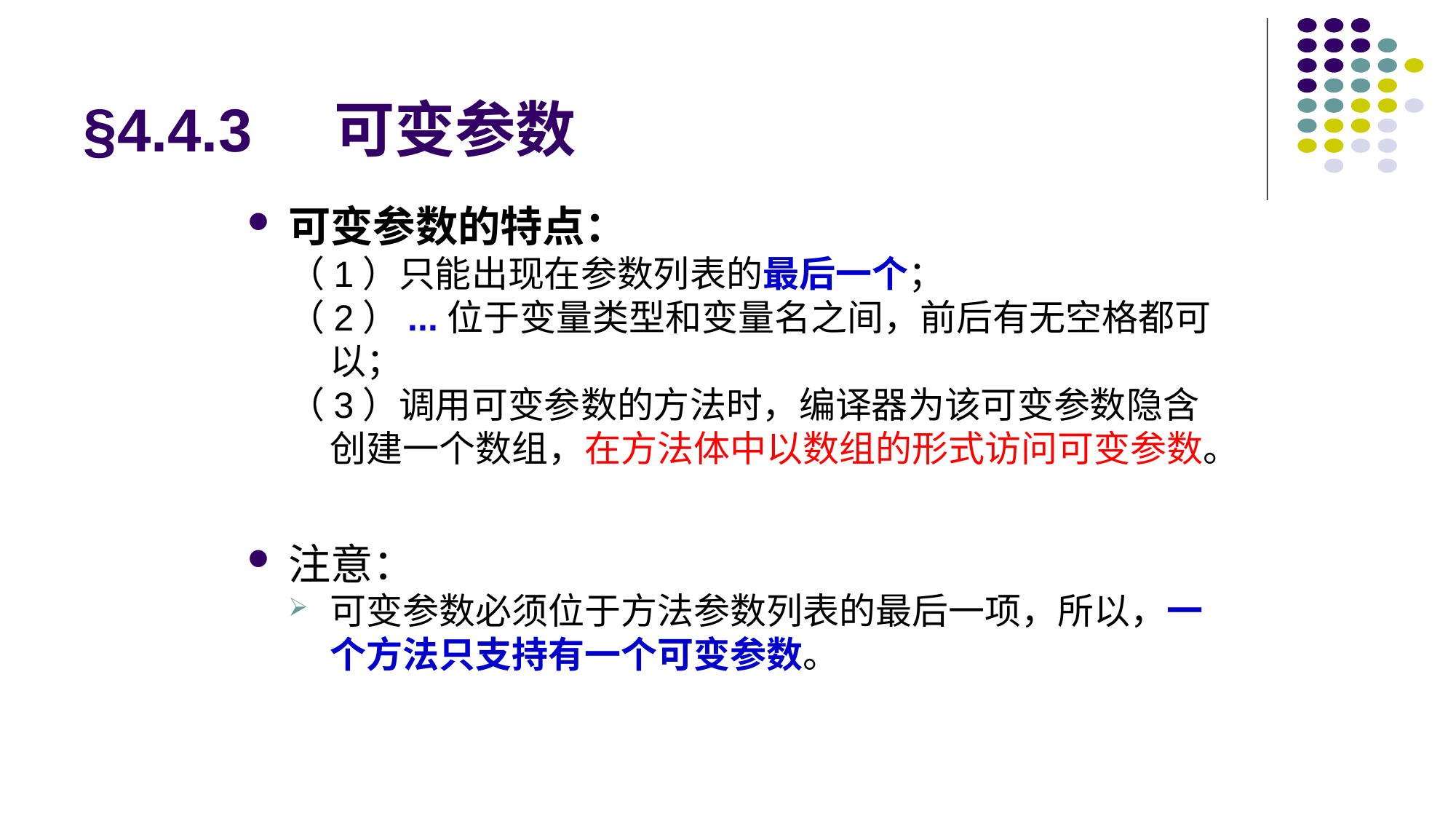

# §4.4.3    可变参数
可变参数的特点：
（1）只能出现在参数列表的最后一个；
（2）...位于变量类型和变量名之间，前后有无空格都可以；
（3）调用可变参数的方法时，编译器为该可变参数隐含创建一个数组，在方法体中以数组的形式访问可变参数。

注意：
可变参数必须位于方法参数列表的最后一项，所以，一个方法只支持有一个可变参数。

62